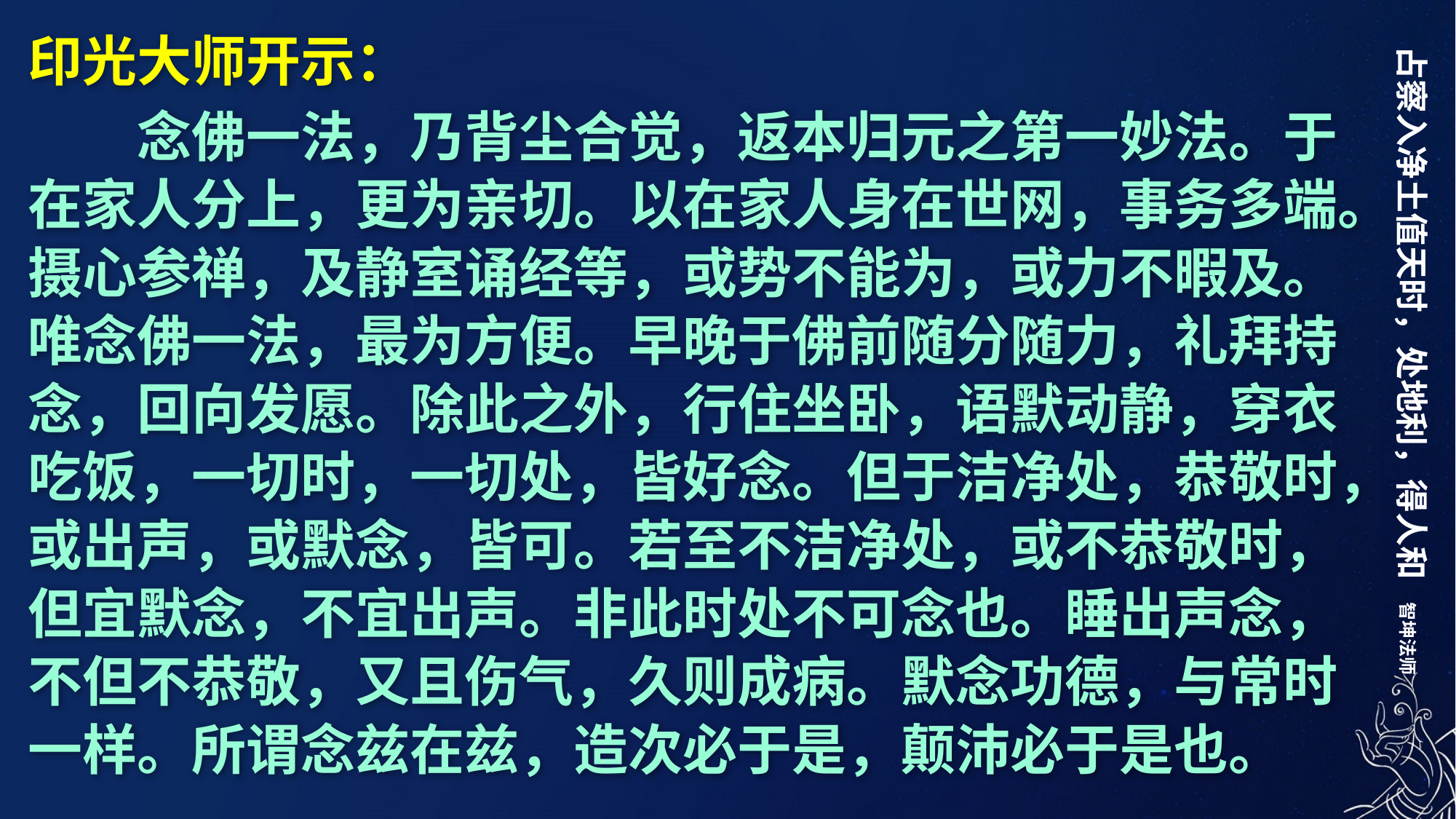

印光大师开示：
	念佛一法，乃背尘合觉，返本归元之第一妙法。于在家人分上，更为亲切。以在家人身在世网，事务多端。摄心参禅，及静室诵经等，或势不能为，或力不暇及。唯念佛一法，最为方便。早晚于佛前随分随力，礼拜持念，回向发愿。除此之外，行住坐卧，语默动静，穿衣吃饭，一切时，一切处，皆好念。但于洁净处，恭敬时，或出声，或默念，皆可。若至不洁净处，或不恭敬时，但宜默念，不宜出声。非此时处不可念也。睡出声念，不但不恭敬，又且伤气，久则成病。默念功德，与常时一样。所谓念兹在兹，造次必于是，颠沛必于是也。